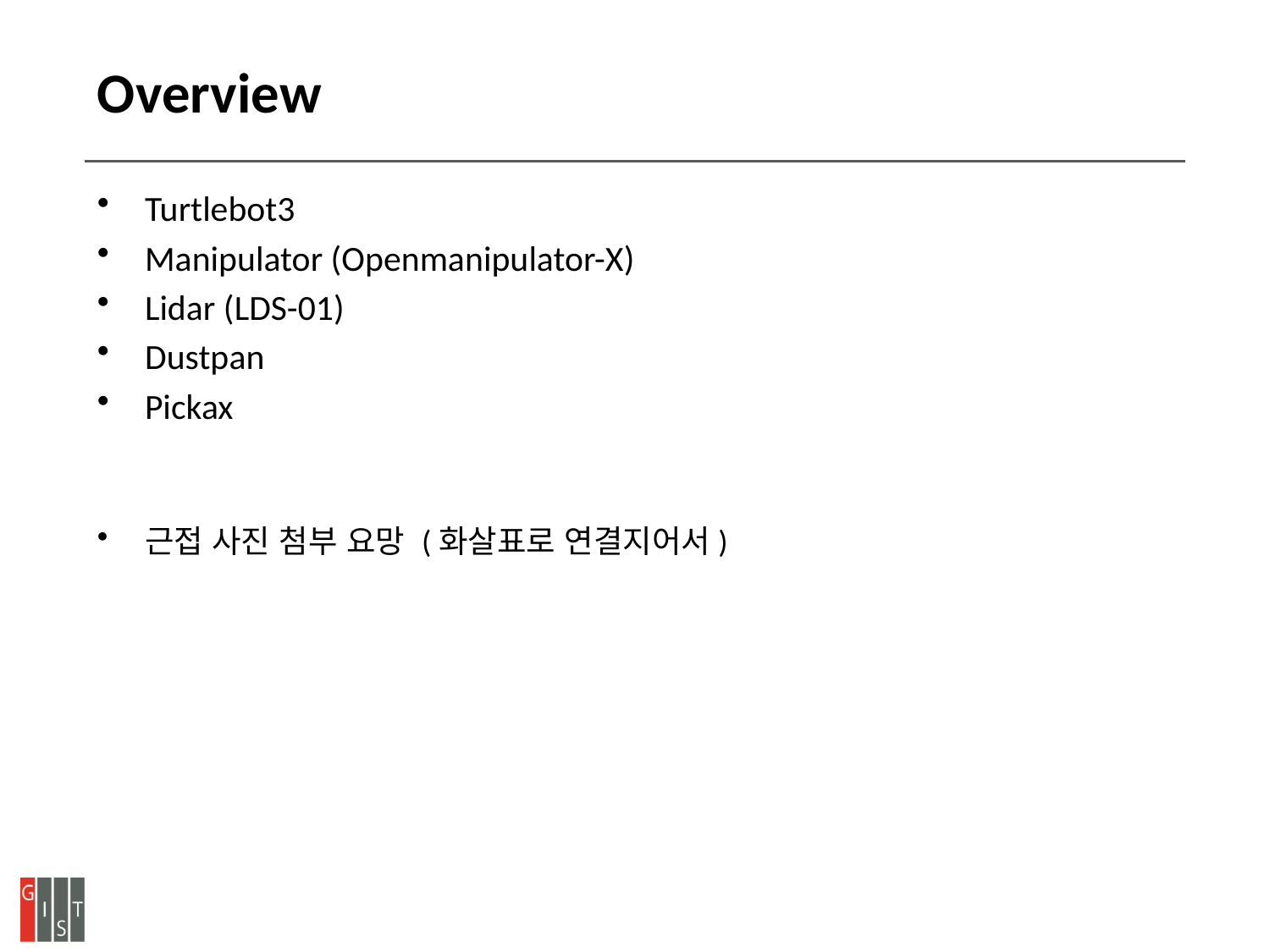

# Overview
Turtlebot3
Manipulator (Openmanipulator-X)
Lidar (LDS-01)
Dustpan
Pickax

근접 사진 첨부 요망 (화살표로 연결지어서)